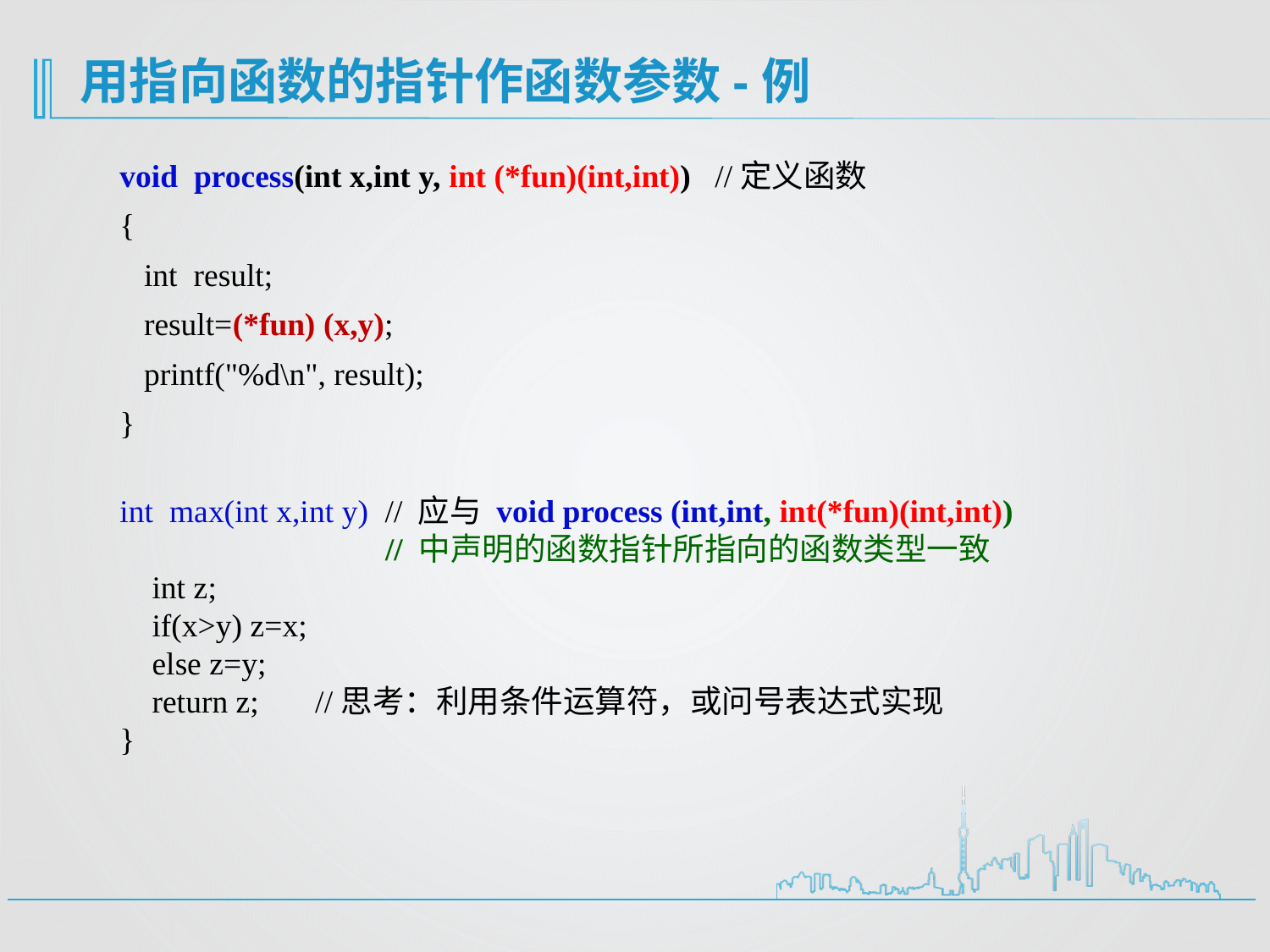

# 用指向函数的指针作函数参数-例
void  process(int x,int y, int (*fun)(int,int))   //定义函数
{
   int  result;
   result=(*fun) (x,y);
   printf("%d\n", result);
}

int  max(int x,int y)  // 应与 void process (int,int, int(*fun)(int,int))
                                 // 中声明的函数指针所指向的函数类型一致
    int z;
    if(x>y) z=x;
    else z=y;
    return z;       //思考：利用条件运算符，或问号表达式实现
}